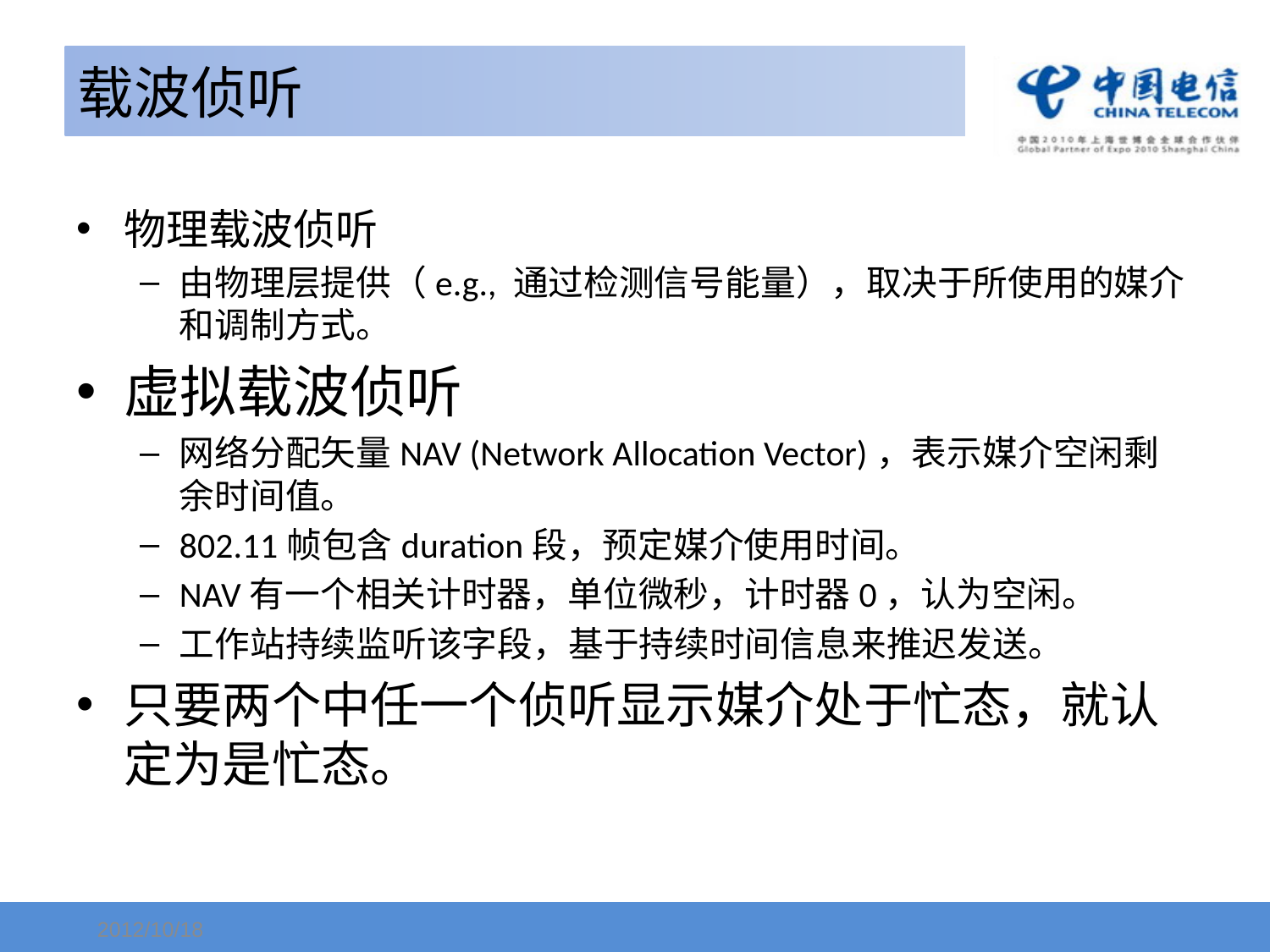

# 载波侦听
物理载波侦听
由物理层提供（e.g., 通过检测信号能量），取决于所使用的媒介和调制方式。
虚拟载波侦听
网络分配矢量NAV (Network Allocation Vector)，表示媒介空闲剩余时间值。
802.11帧包含duration段，预定媒介使用时间。
NAV有一个相关计时器，单位微秒，计时器0，认为空闲。
工作站持续监听该字段，基于持续时间信息来推迟发送。
只要两个中任一个侦听显示媒介处于忙态，就认定为是忙态。